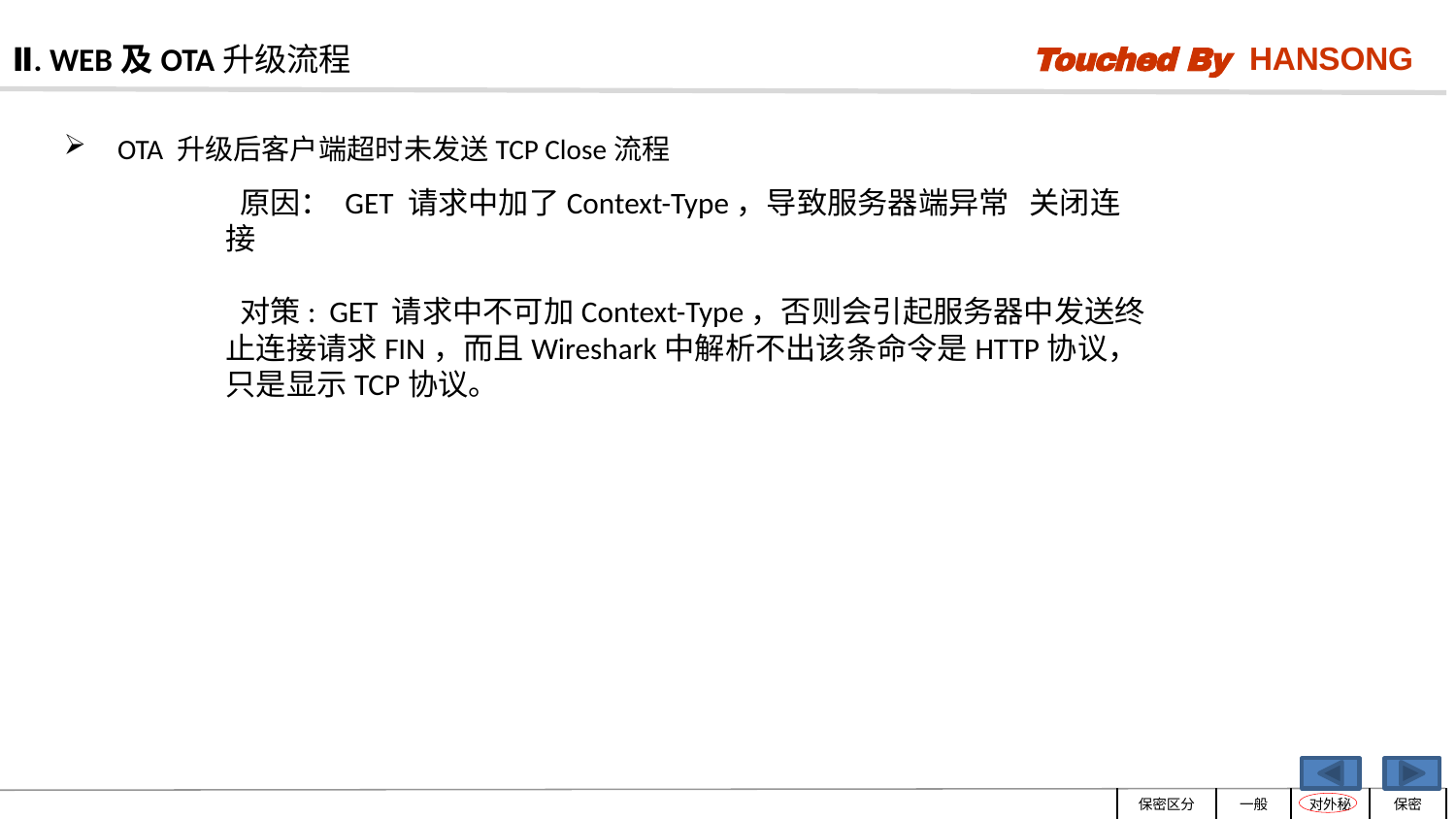

Ⅱ. WEB及OTA升级流程

 OTA 升级后客户端超时未发送TCP Close流程
 原因： GET 请求中加了Context-Type，导致服务器端异常   关闭连接

 对策:  GET 请求中不可加Context-Type，否则会引起服务器中发送终止连接请求FIN，而且Wireshark中解析不出该条命令是HTTP协议，只是显示TCP协议。